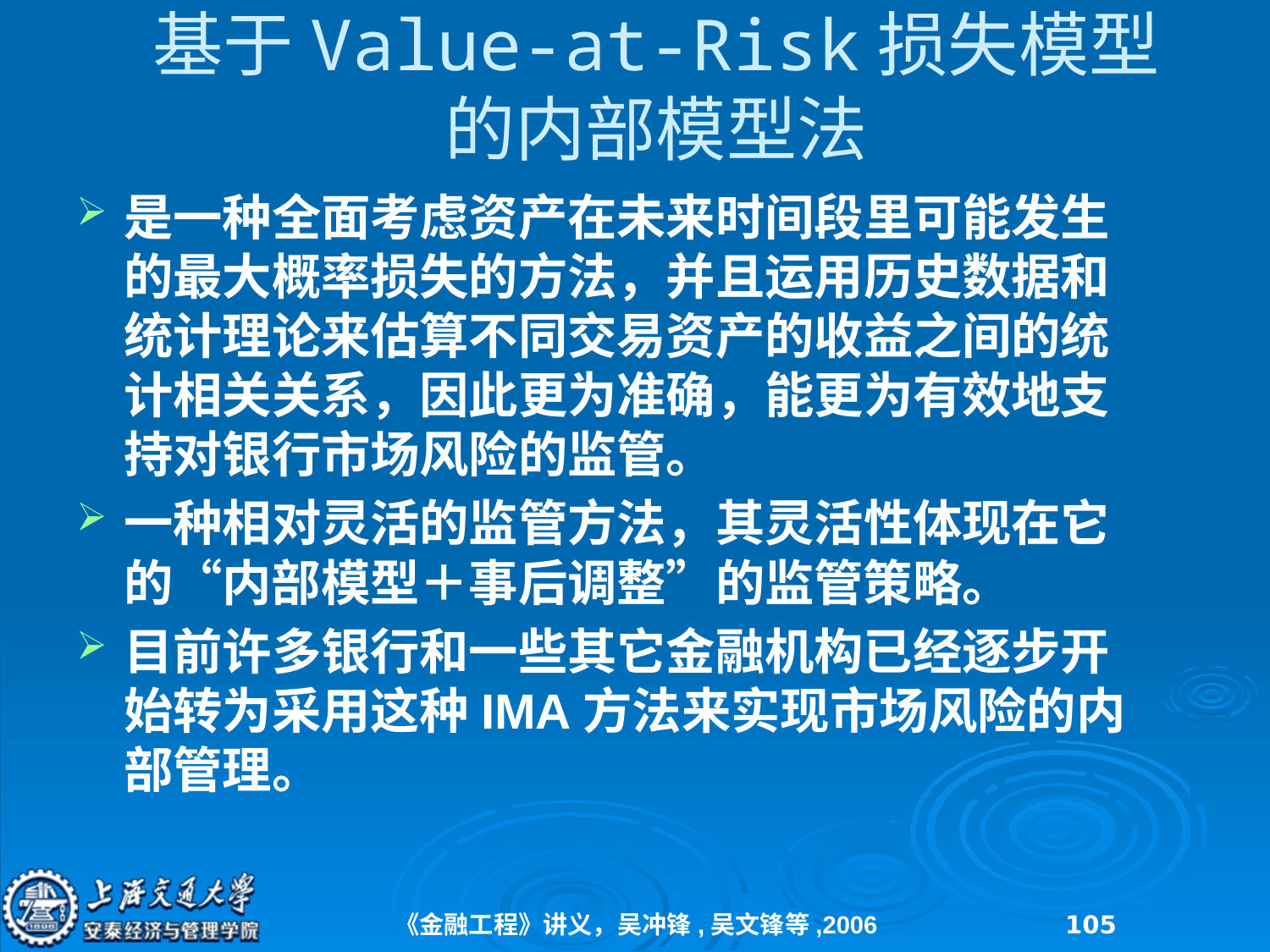

# 基于Value-at-Risk损失模型的内部模型法
是一种全面考虑资产在未来时间段里可能发生的最大概率损失的方法，并且运用历史数据和统计理论来估算不同交易资产的收益之间的统计相关关系，因此更为准确，能更为有效地支持对银行市场风险的监管。
一种相对灵活的监管方法，其灵活性体现在它的“内部模型＋事后调整”的监管策略。
目前许多银行和一些其它金融机构已经逐步开始转为采用这种IMA方法来实现市场风险的内部管理。